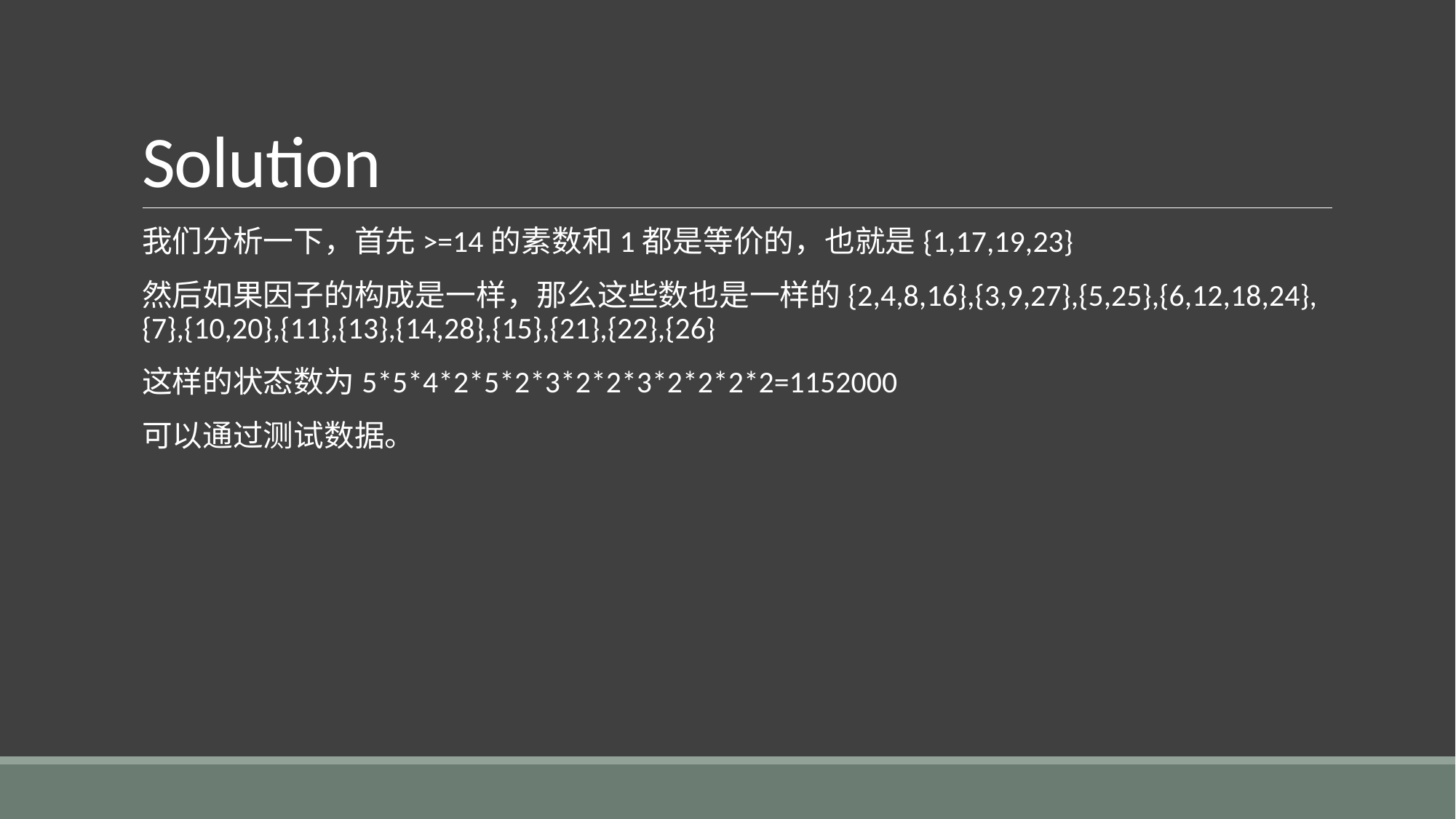

# Solution
我们分析一下，首先>=14的素数和1都是等价的，也就是{1,17,19,23}
然后如果因子的构成是一样，那么这些数也是一样的{2,4,8,16},{3,9,27},{5,25},{6,12,18,24}, {7},{10,20},{11},{13},{14,28},{15},{21},{22},{26}
这样的状态数为5*5*4*2*5*2*3*2*2*3*2*2*2*2=1152000
可以通过测试数据。